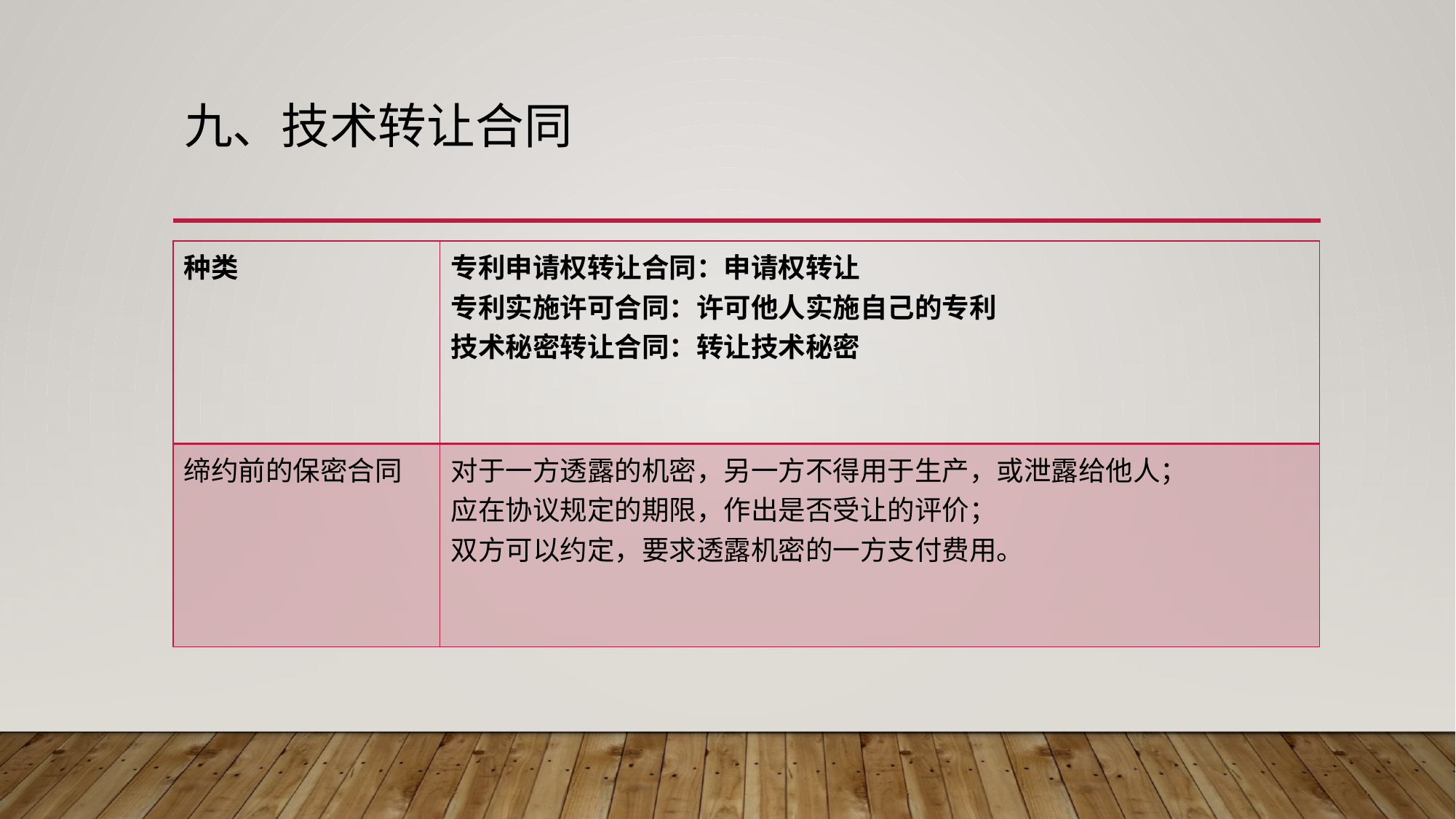

# 九、技术转让合同
| 种类 | 专利申请权转让合同：申请权转让 专利实施许可合同：许可他人实施自己的专利 技术秘密转让合同：转让技术秘密 |
| --- | --- |
| 缔约前的保密合同 | 对于一方透露的机密，另一方不得用于生产，或泄露给他人； 应在协议规定的期限，作出是否受让的评价； 双方可以约定，要求透露机密的一方支付费用。 |